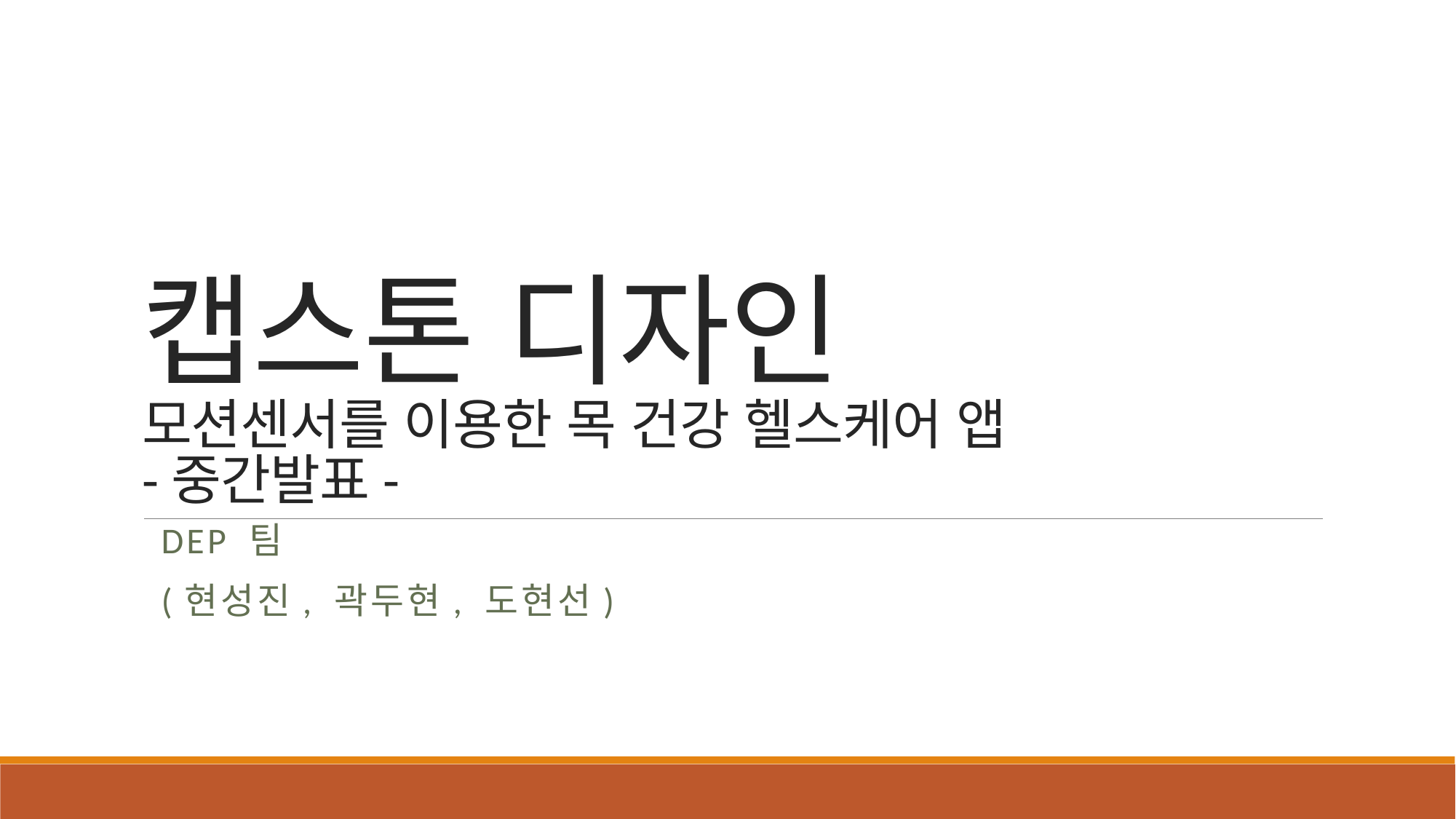

# 캡스톤 디자인 모션센서를 이용한 목 건강 헬스케어 앱 -중간발표-
DEP 팀
(현성진, 곽두현, 도현선)